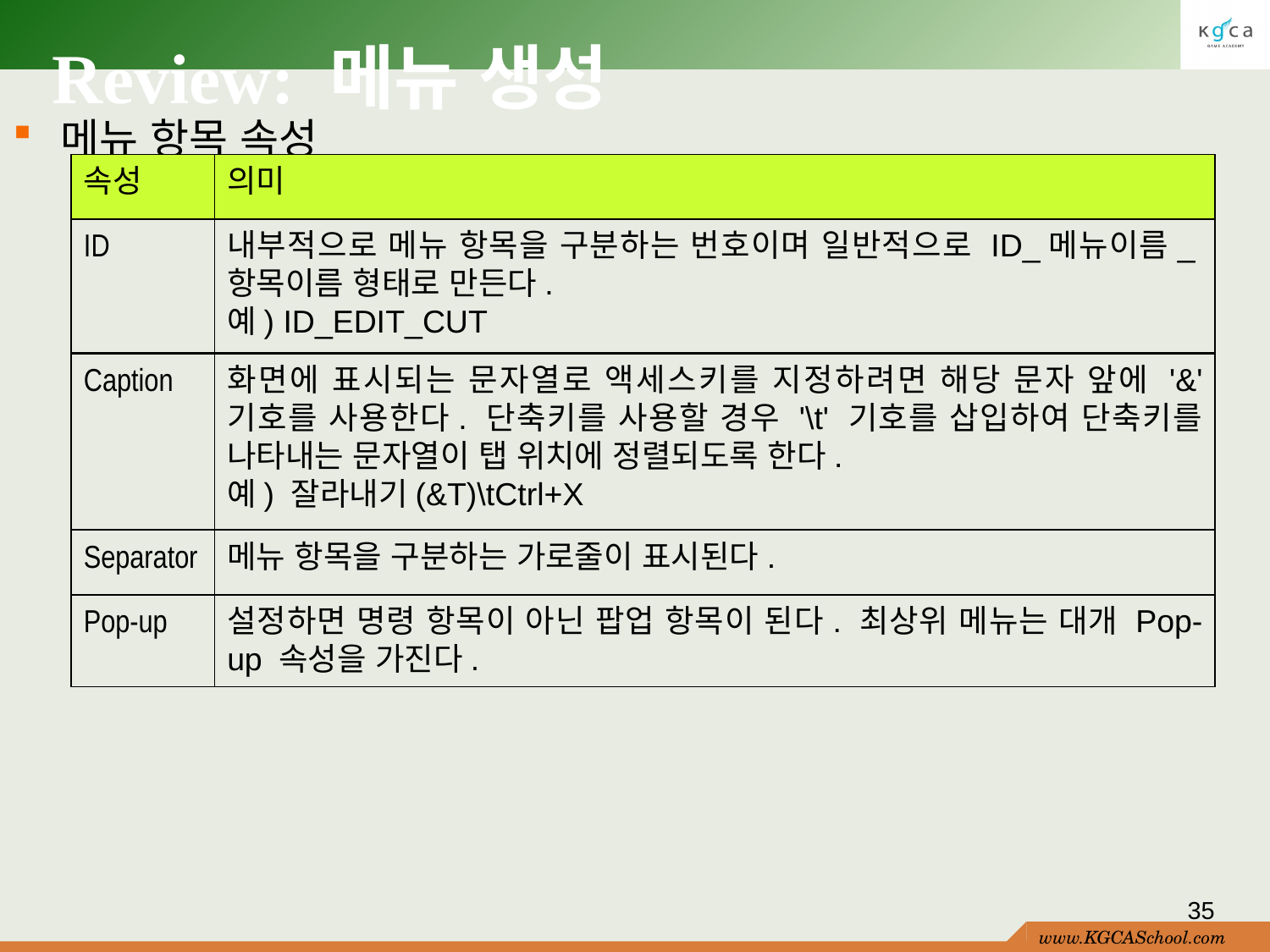

# Review: 메뉴 생성
메뉴 항목 속성
속성

의미
ID

내부적으로 메뉴 항목을 구분하는 번호이며 일반적으로 ID_메뉴이름_항목이름 형태로 만든다.
예) ID_EDIT_CUT
Caption

화면에 표시되는 문자열로 액세스키를 지정하려면 해당 문자 앞에 '&' 기호를 사용한다. 단축키를 사용할 경우 '\t' 기호를 삽입하여 단축키를 나타내는 문자열이 탭 위치에 정렬되도록 한다.
예) 잘라내기(&T)\tCtrl+X
Separator

메뉴 항목을 구분하는 가로줄이 표시된다.
Pop-up

설정하면 명령 항목이 아닌 팝업 항목이 된다. 최상위 메뉴는 대개 Pop-up 속성을 가진다.
35